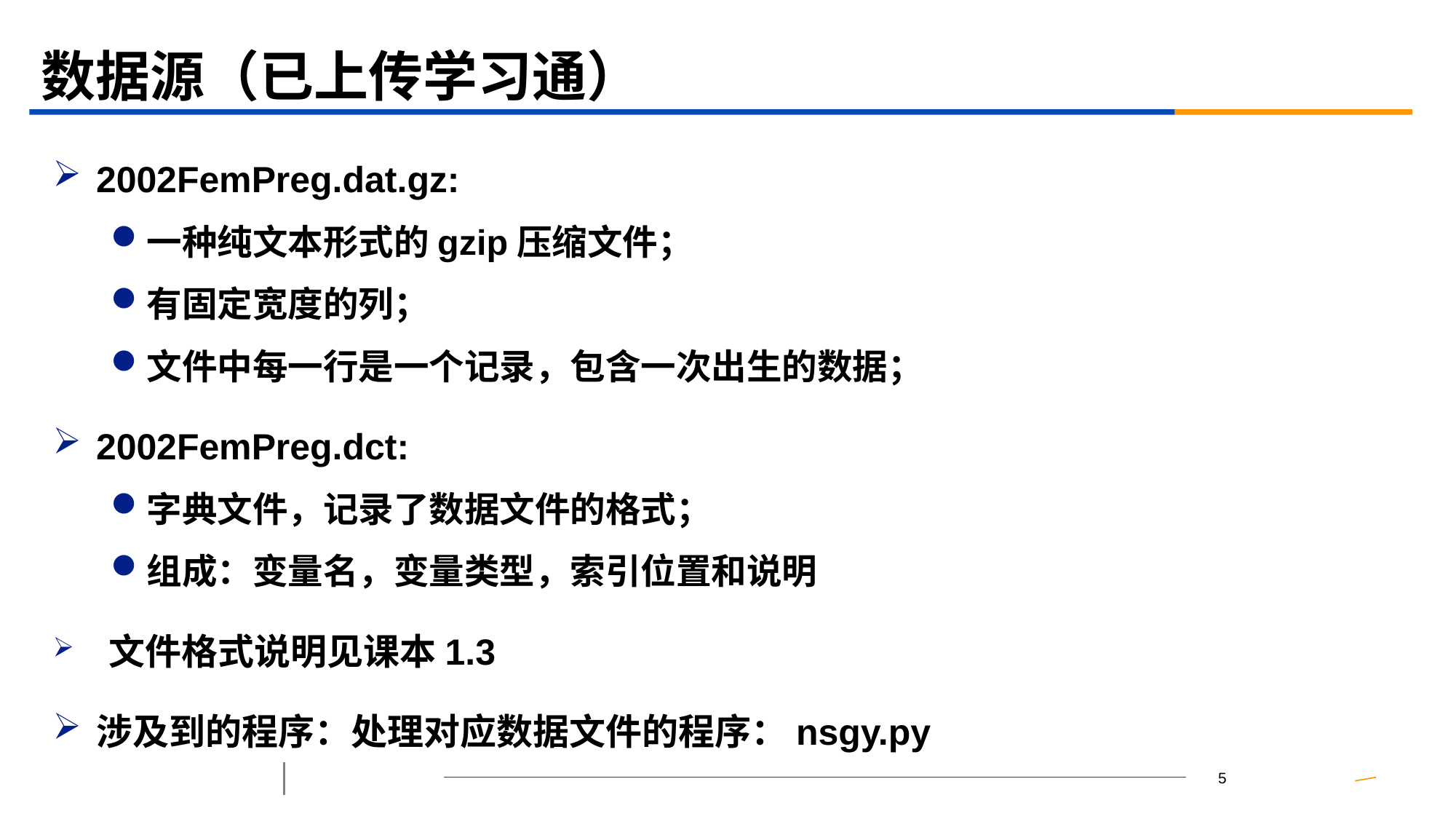

# 数据源（已上传学习通）
2002FemPreg.dat.gz:
一种纯文本形式的gzip压缩文件；
有固定宽度的列；
文件中每一行是一个记录，包含一次出生的数据；
2002FemPreg.dct:
字典文件，记录了数据文件的格式；
组成：变量名，变量类型，索引位置和说明
 文件格式说明见课本1.3
涉及到的程序：处理对应数据文件的程序：nsgy.py